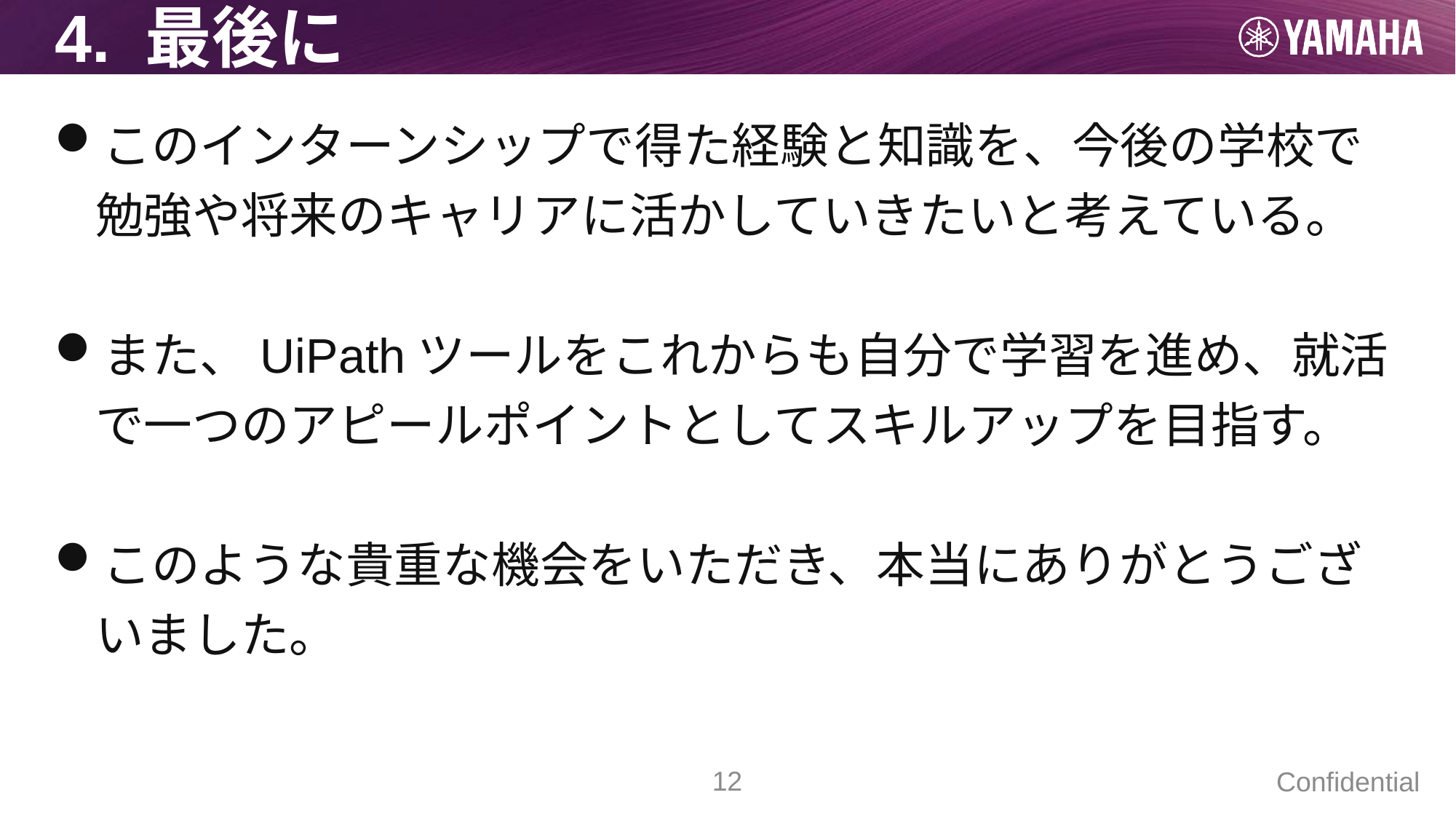

# 4. 最後に
このインターンシップで得た経験と知識を、今後の学校で勉強や将来のキャリアに活かしていきたいと考えている。

また、UiPathツールをこれからも自分で学習を進め、就活で一つのアピールポイントとしてスキルアップを目指す。

このような貴重な機会をいただき、本当にありがとうございました。

12
Confidential